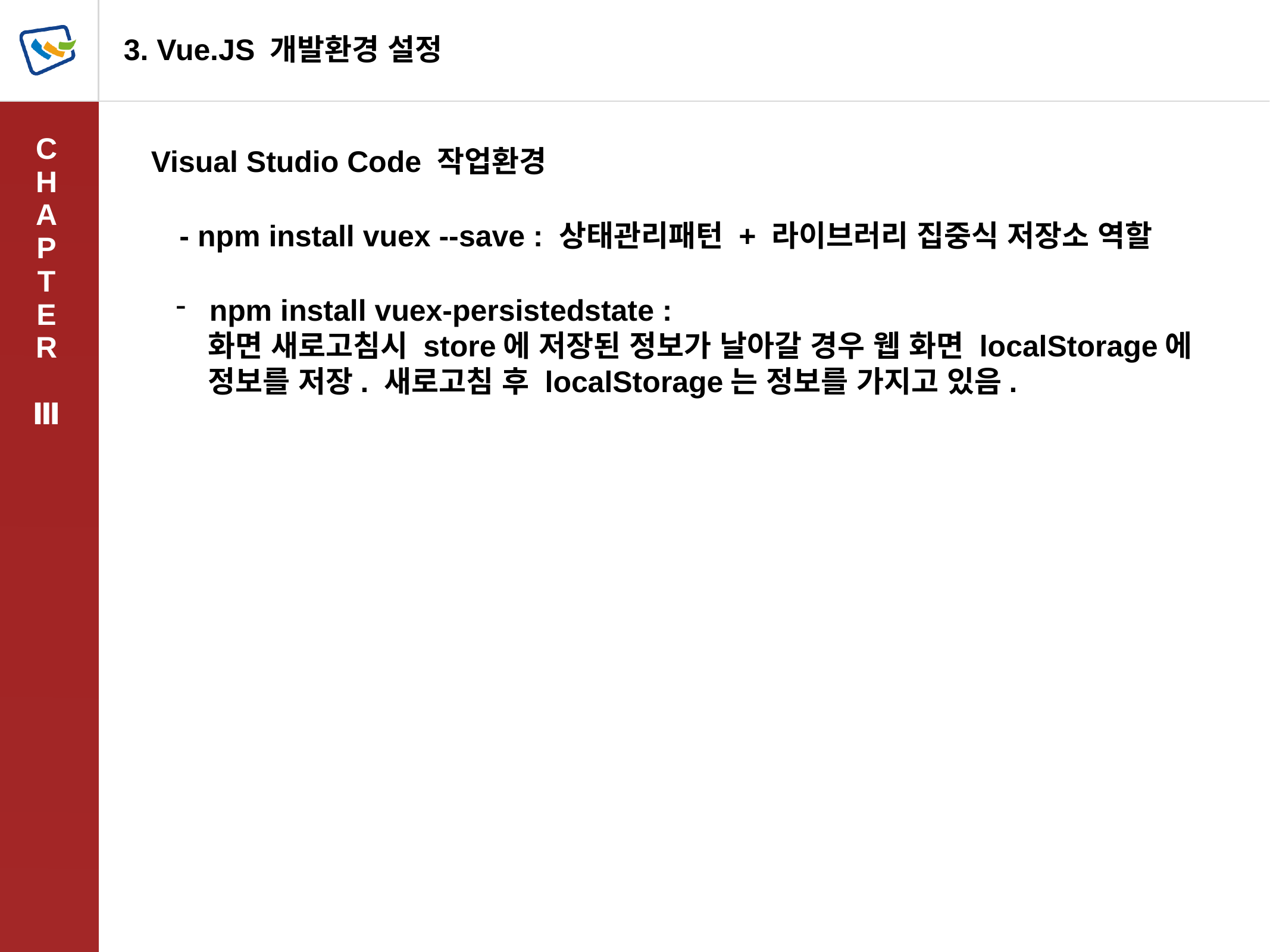

Visual Studio Code 작업환경
- npm install vuex --save : 상태관리패턴 + 라이브러리 집중식 저장소 역할
npm install vuex-persistedstate :
   화면 새로고침시 store에 저장된 정보가 날아갈 경우 웹 화면 localStorage에
   정보를 저장. 새로고침 후 localStorage는 정보를 가지고 있음.